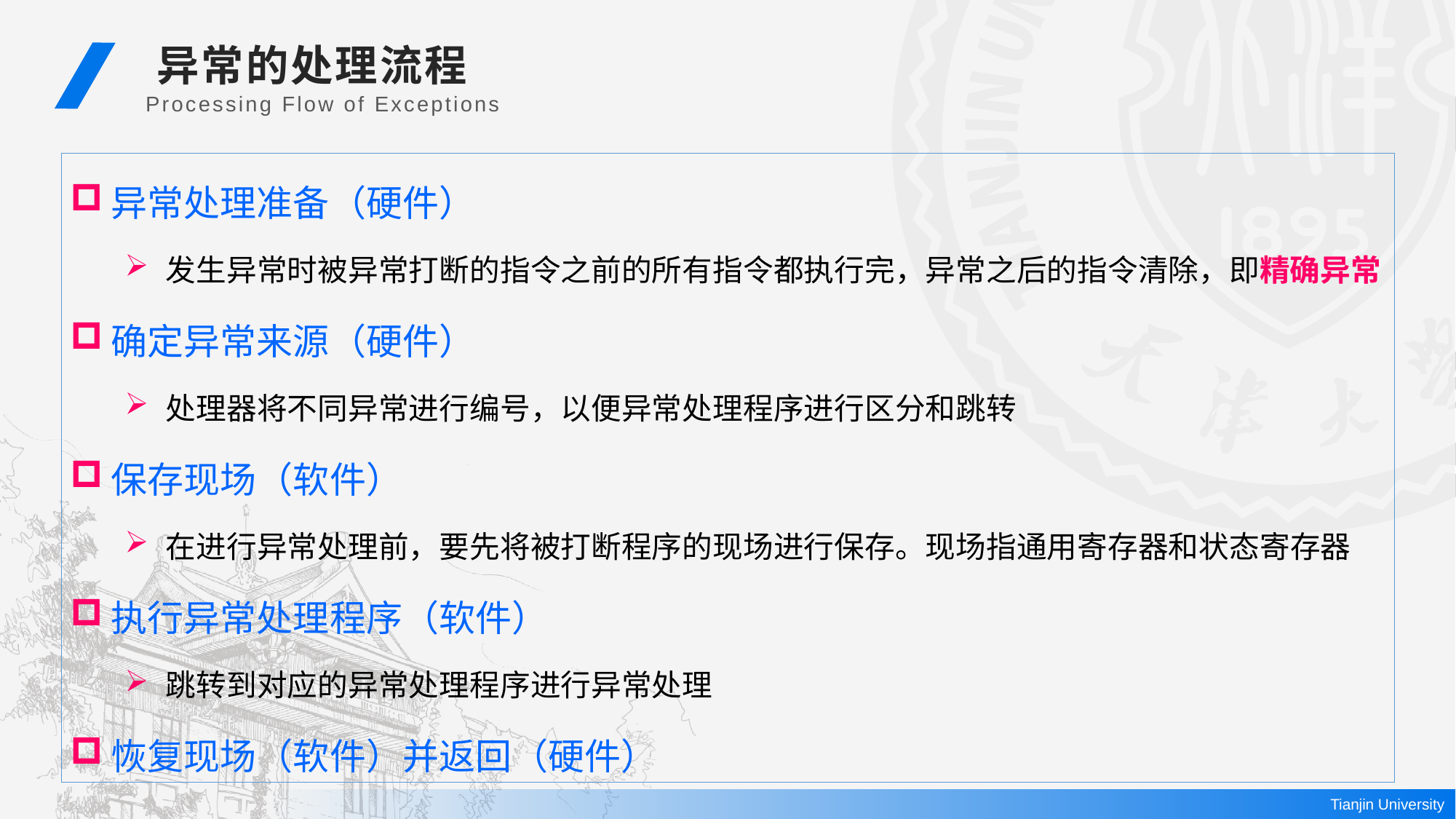

异常的处理流程
Processing Flow of Exceptions
异常处理准备（硬件）
发生异常时被异常打断的指令之前的所有指令都执行完，异常之后的指令清除，即精确异常
确定异常来源（硬件）
处理器将不同异常进行编号，以便异常处理程序进行区分和跳转
保存现场（软件）
在进行异常处理前，要先将被打断程序的现场进行保存。现场指通用寄存器和状态寄存器
执行异常处理程序（软件）
跳转到对应的异常处理程序进行异常处理
恢复现场（软件）并返回（硬件）